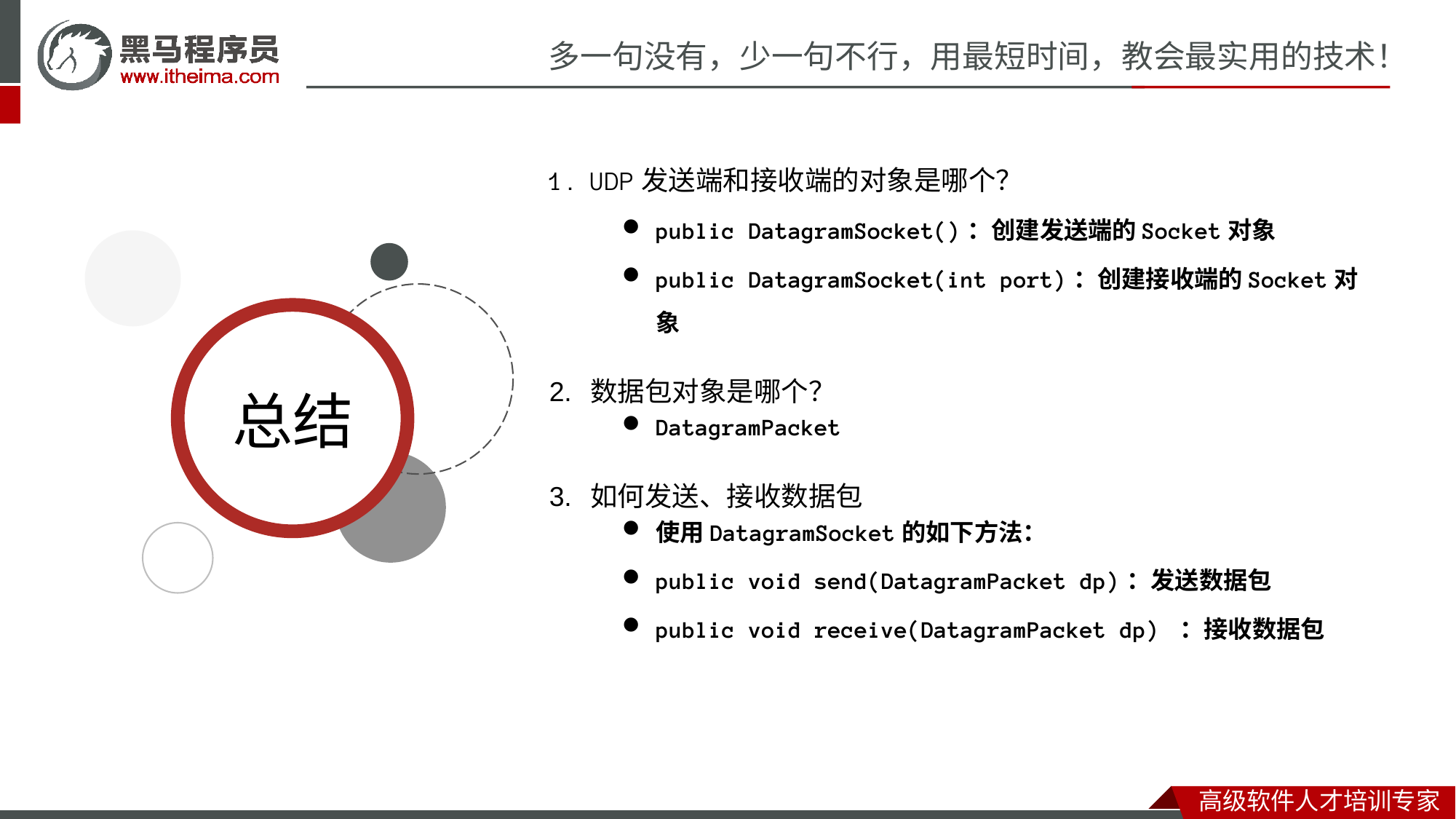

UDP发送端和接收端的对象是哪个？
public DatagramSocket()​：创建发送端的Socket对象
public DatagramSocket(int port)：创建接收端的Socket对象
数据包对象是哪个？
DatagramPacket
如何发送、接收数据包
使用DatagramSocket的如下方法：
public void send(DatagramPacket dp)：发送数据包
public void receive(DatagramPacket dp) ：接收数据包